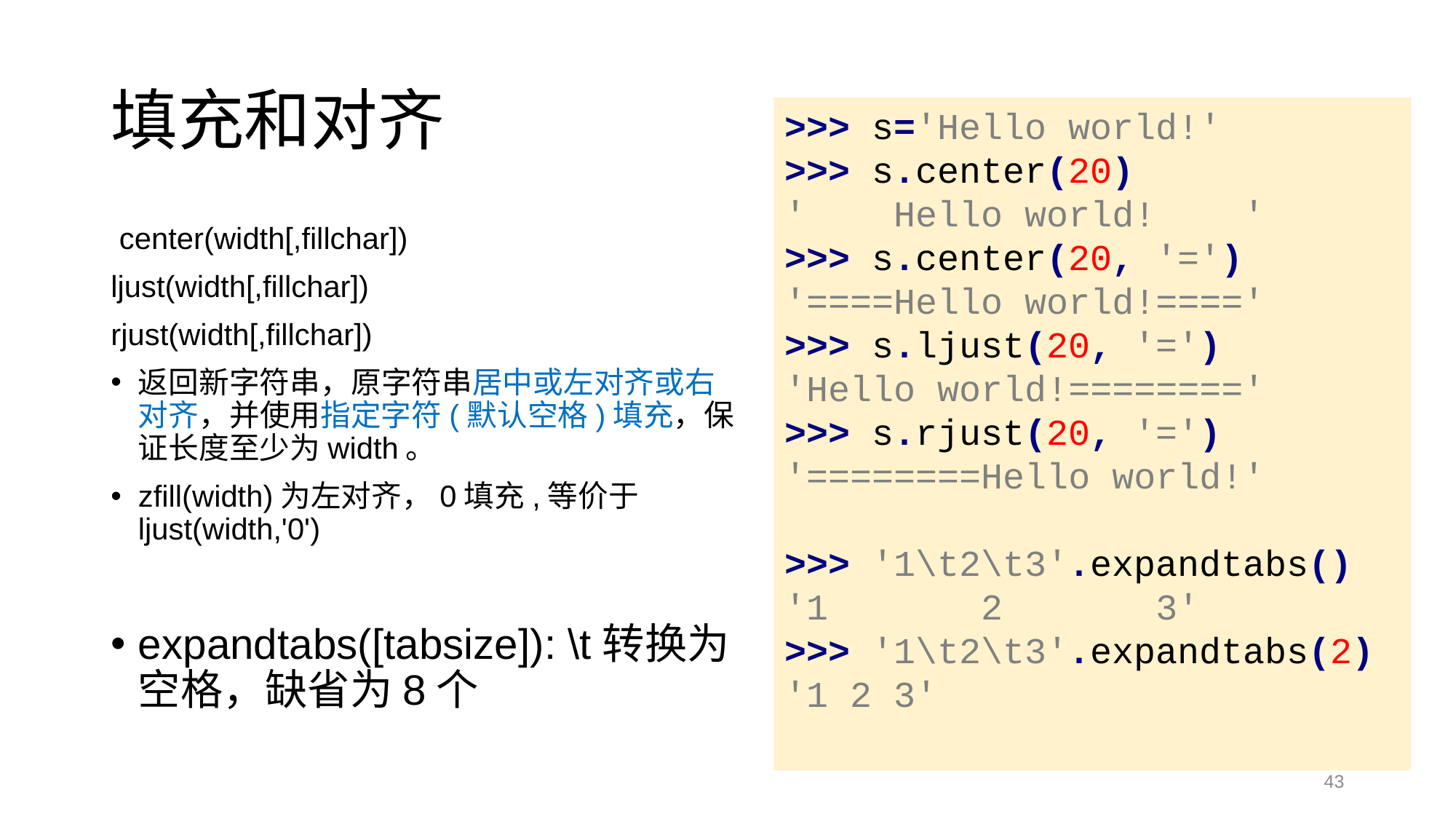

# 填充和对齐
>>> s='Hello world!'
>>> s.center(20)
'    Hello world!    '
>>> s.center(20, '=')
'====Hello world!===='
>>> s.ljust(20, '=')
'Hello world!========'
>>> s.rjust(20, '=')
'========Hello world!'

>>> '1\t2\t3'.expandtabs()
'1       2       3'
>>> '1\t2\t3'.expandtabs(2)
'1 2 3'

 center(width[,fillchar])
ljust(width[,fillchar])
rjust(width[,fillchar])
返回新字符串，原字符串居中或左对齐或右对齐，并使用指定字符(默认空格)填充，保证长度至少为width。
zfill(width)为左对齐，0填充,等价于ljust(width,'0')

expandtabs([tabsize]): \t转换为空格，缺省为8个
43